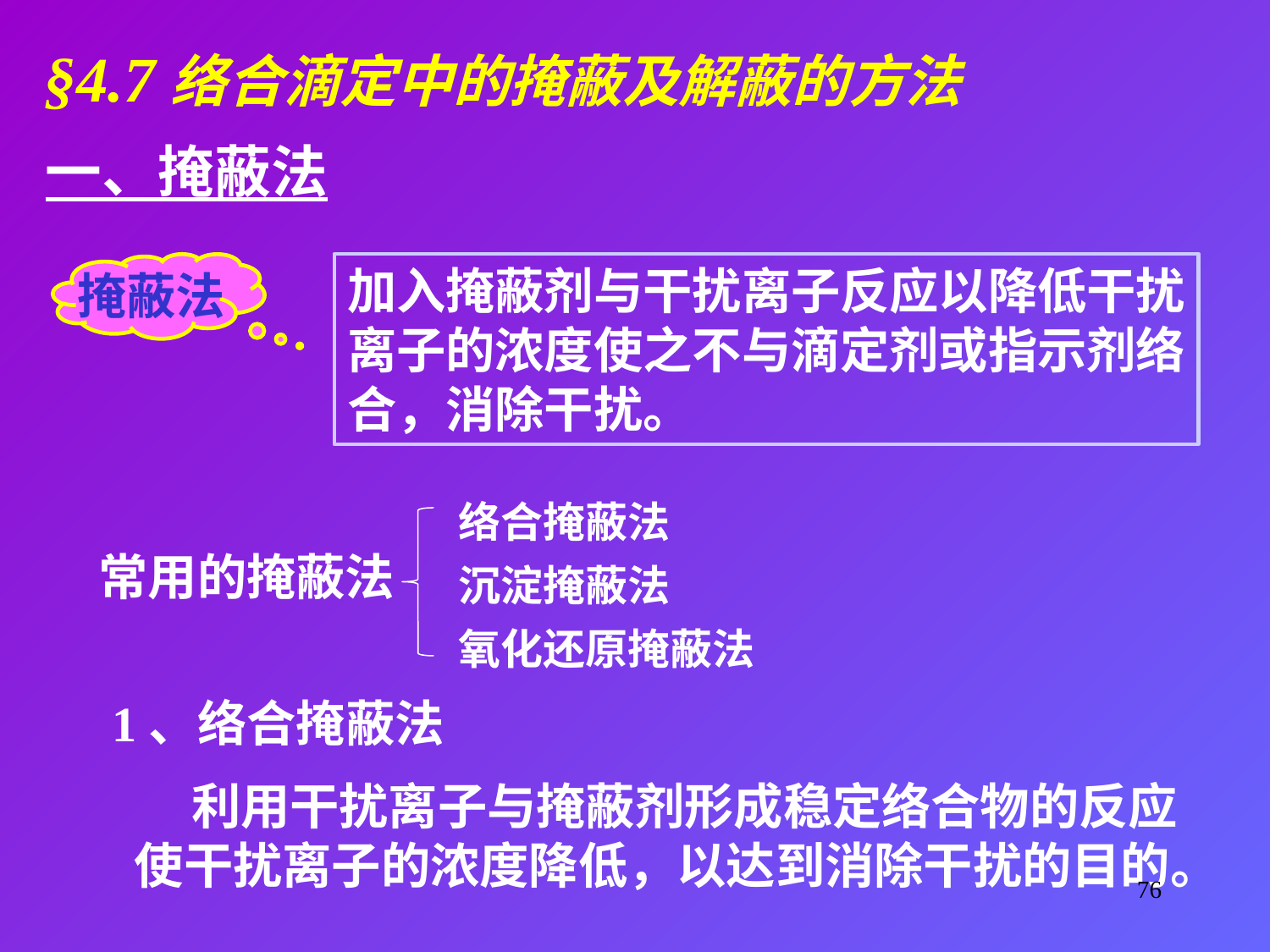

§4.7络合滴定中的掩蔽及解蔽的方法
一、掩蔽法
掩蔽法
加入掩蔽剂与干扰离子反应以降低干扰
离子的浓度使之不与滴定剂或指示剂络
合，消除干扰。
络合掩蔽法
沉淀掩蔽法
氧化还原掩蔽法

常用的掩蔽法
1、络合掩蔽法
    利用干扰离子与掩蔽剂形成稳定络合物的反应
使干扰离子的浓度降低，以达到消除干扰的目的。
76